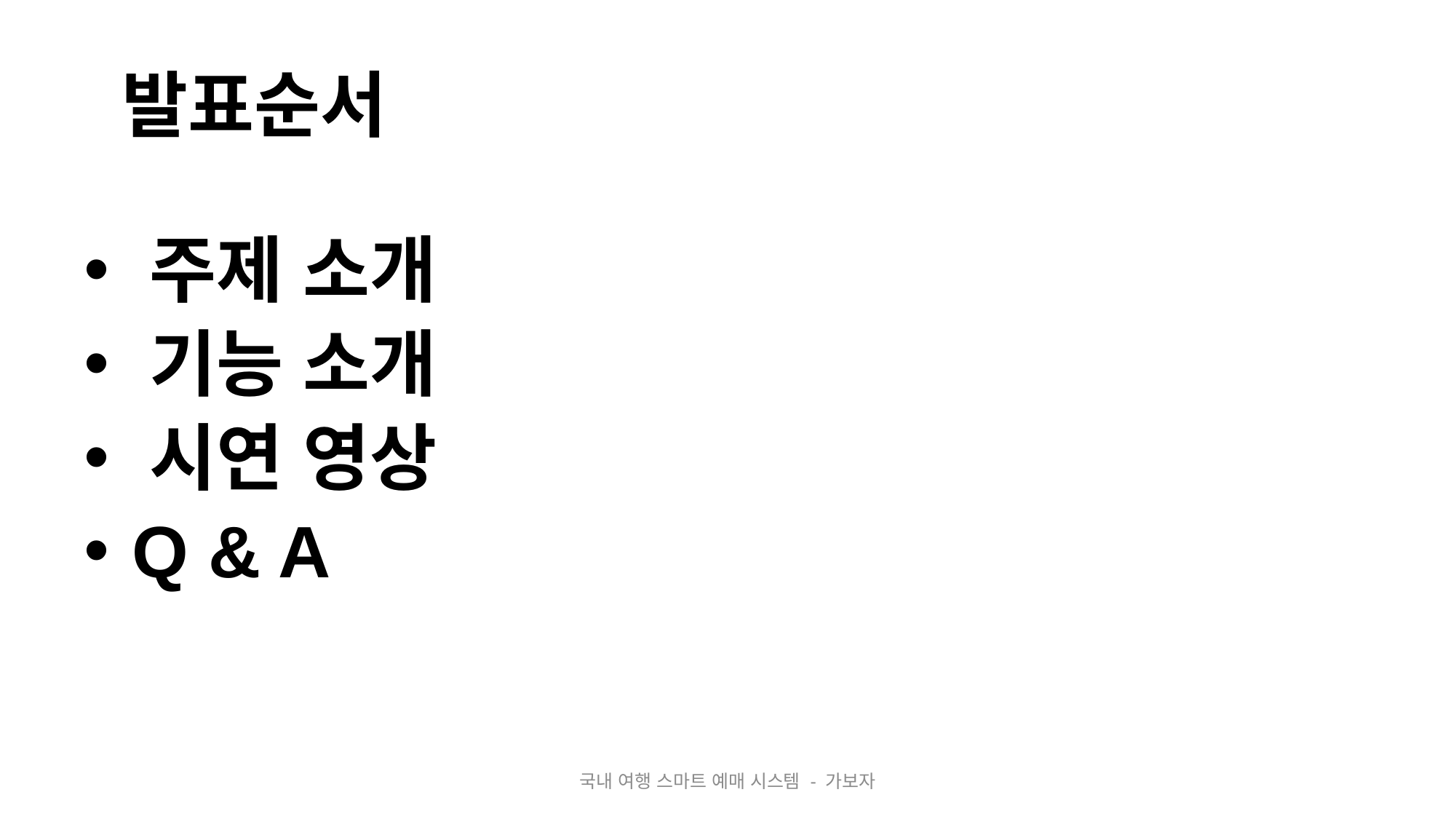

# 발표순서
 주제 소개
 기능 소개
 시연 영상
 Q & A
국내 여행 스마트 예매 시스템 - 가보자